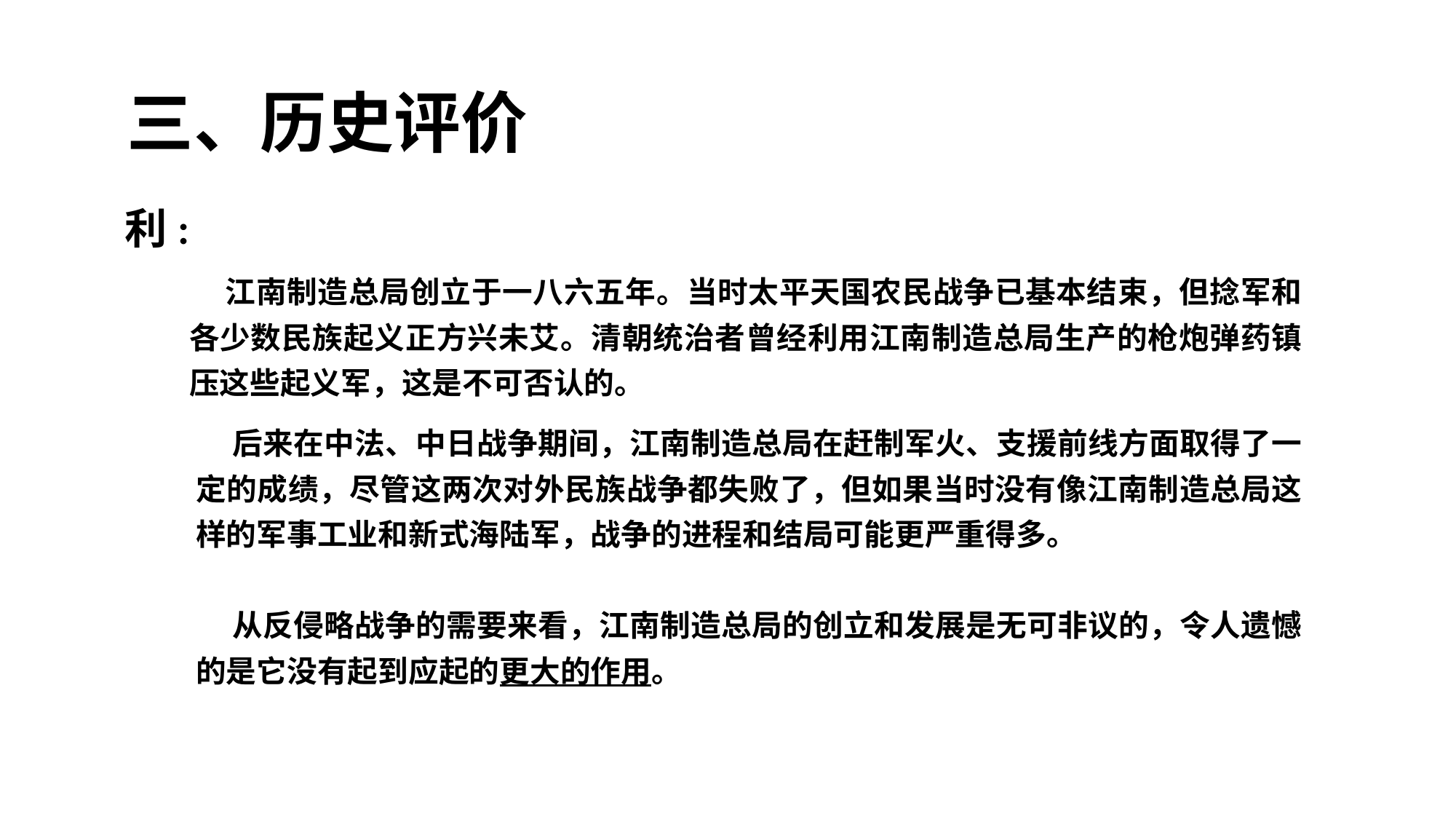

三、历史评价
利:
江南制造总局创立于一八六五年。当时太平天国农民战争已基本结束，但捻军和各少数民族起义正方兴未艾。清朝统治者曾经利用江南制造总局生产的枪炮弹药镇压这些起义军，这是不可否认的。
后来在中法、中日战争期间，江南制造总局在赶制军火、支援前线方面取得了一定的成绩，尽管这两次对外民族战争都失败了，但如果当时没有像江南制造总局这样的军事工业和新式海陆军，战争的进程和结局可能更严重得多。

从反侵略战争的需要来看，江南制造总局的创立和发展是无可非议的，令人遗憾的是它没有起到应起的更大的作用。